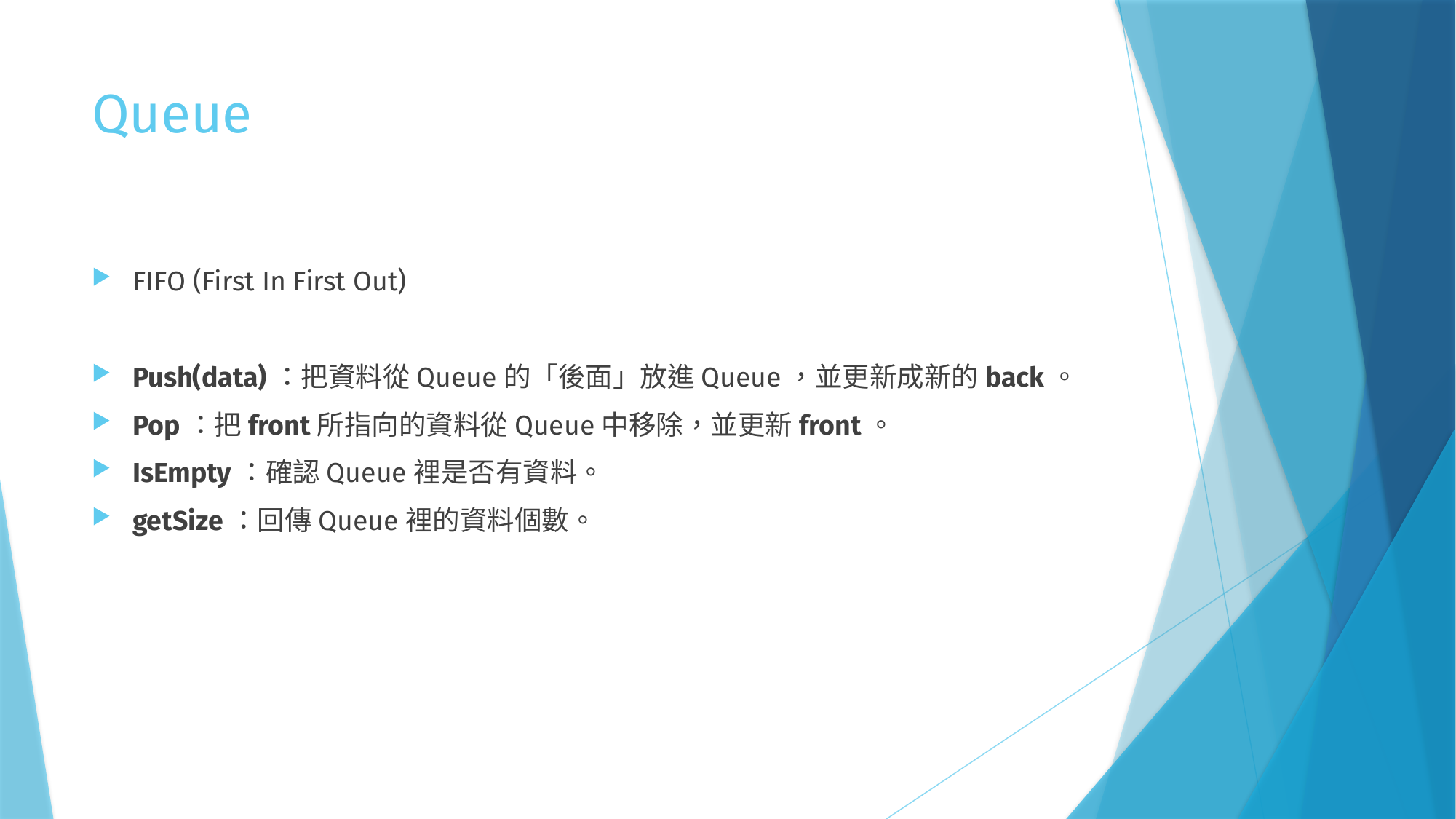

# Queue
FIFO (First In First Out)

Push(data)：把資料從Queue的「後面」放進Queue，並更新成新的back。
Pop：把front所指向的資料從Queue中移除，並更新front。
IsEmpty：確認Queue裡是否有資料。
getSize：回傳Queue裡的資料個數。